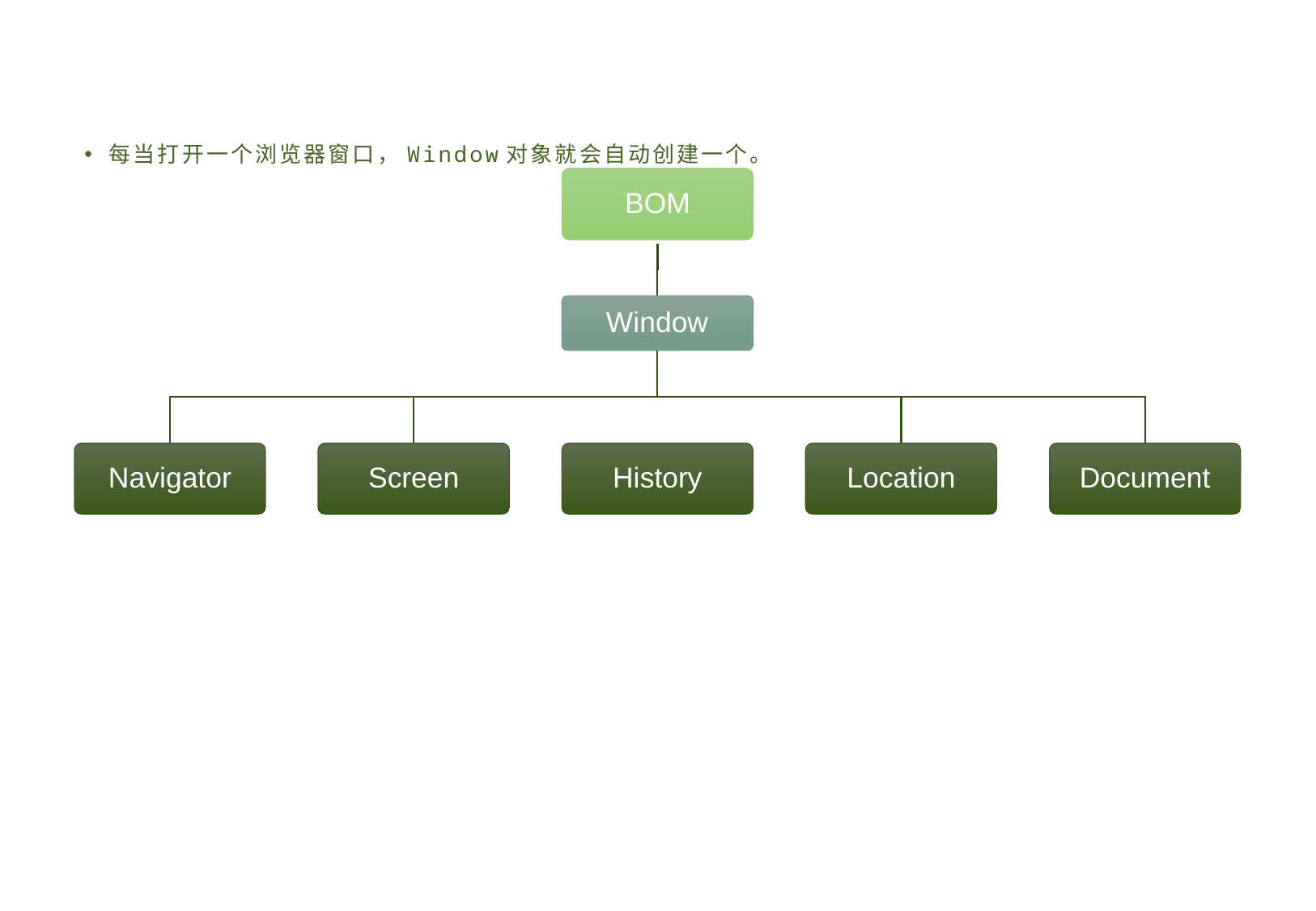

#
每当打开一个浏览器窗口，Window对象就会自动创建一个。

BOM

Window

Navigator

Screen

History

Location

Document